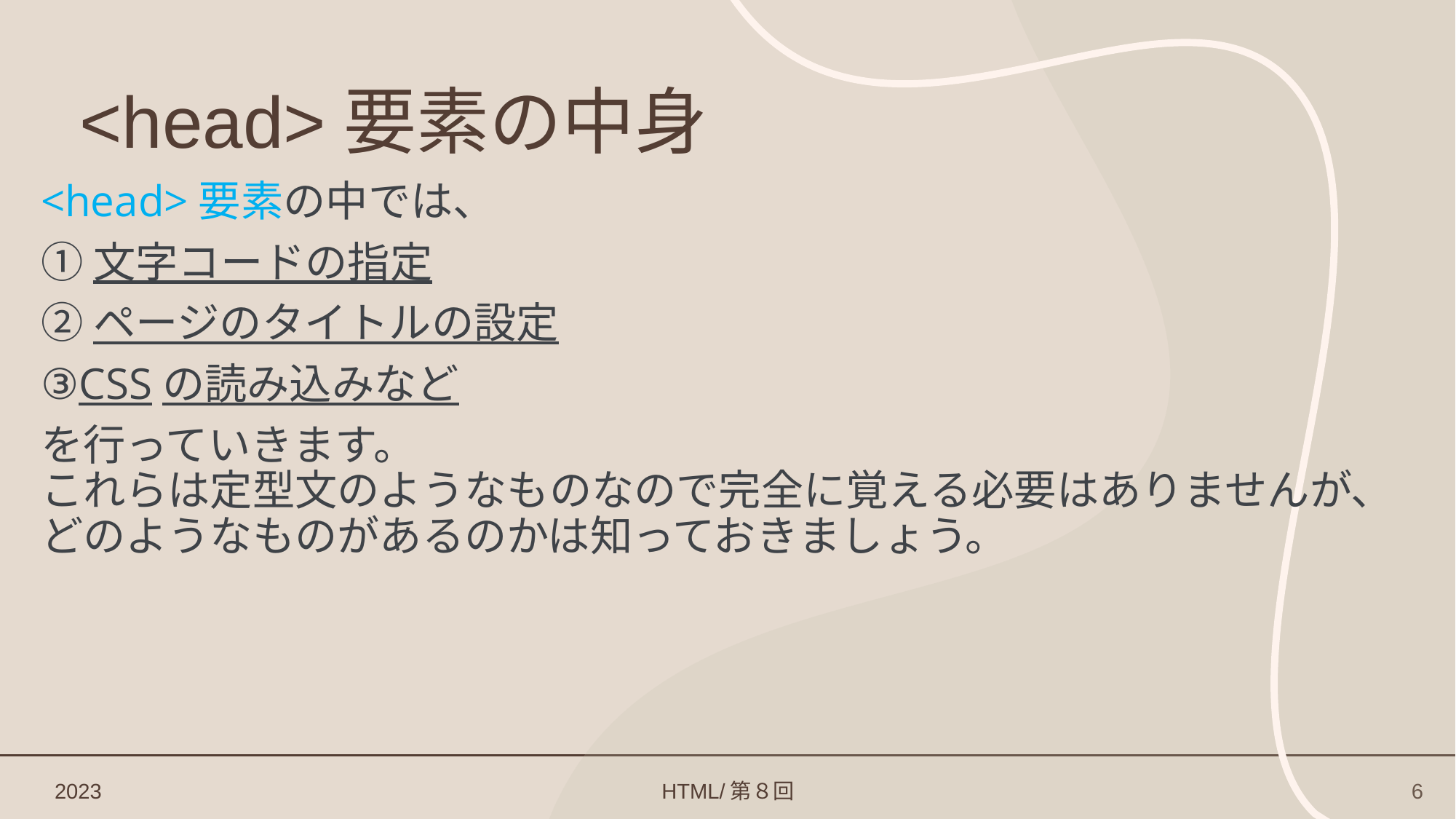

# <head>要素の中身
<head>要素の中では、
①文字コードの指定
②ページのタイトルの設定
③CSSの読み込みなど
を行っていきます。
これらは定型文のようなものなので完全に覚える必要はありませんが、どのようなものがあるのかは知っておきましょう。
2023
HTML/第８回
6